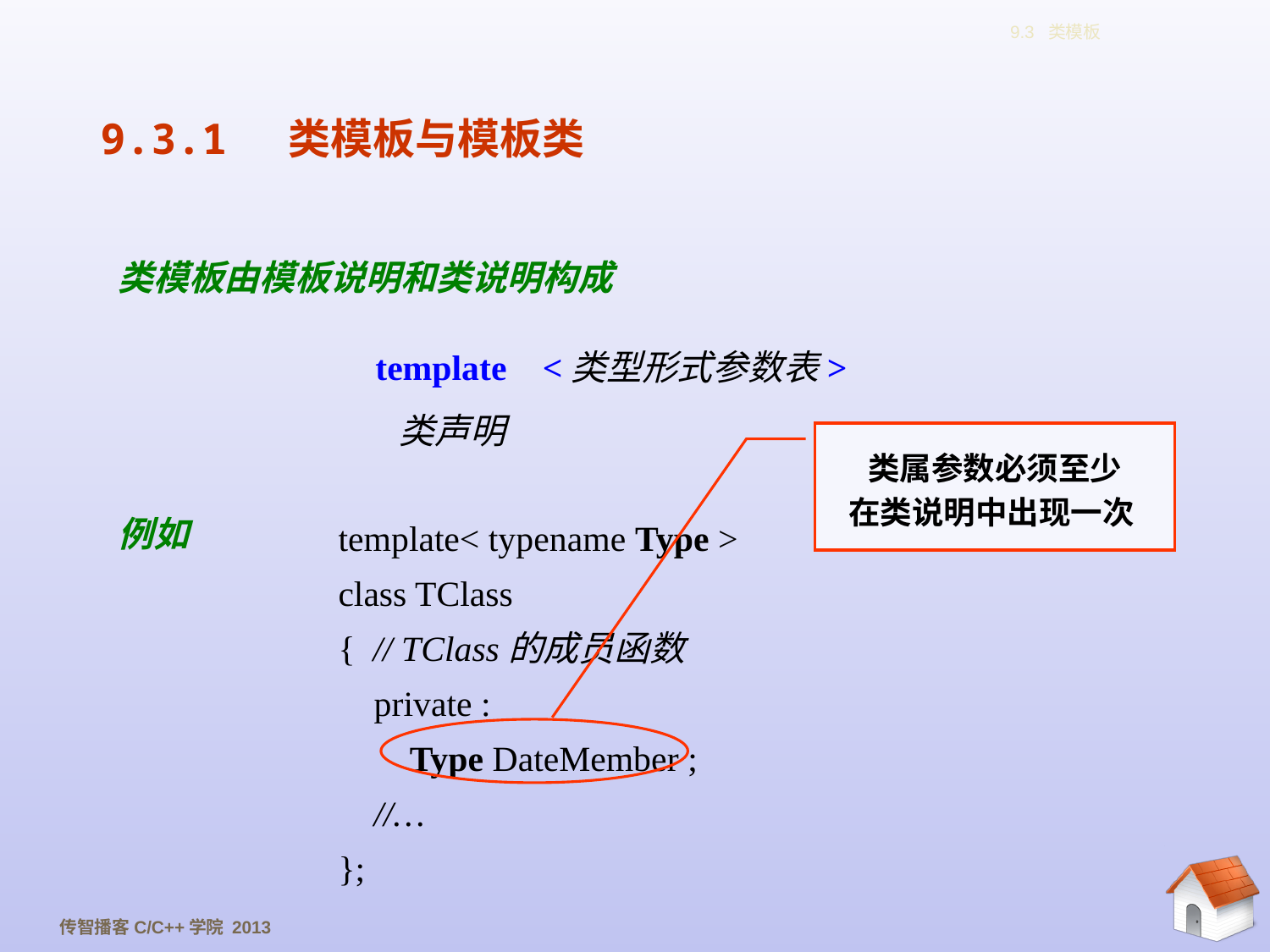

# 9.3  类模板
9.3.1  类模板与模板类
类模板由模板说明和类说明构成
template    <类型形式参数表>
  类声明
类属参数必须至少
在类说明中出现一次
例如
template< typename Type >
class TClass
{  // TClass的成员函数
    private :
        Type DateMember ;
    //…
};